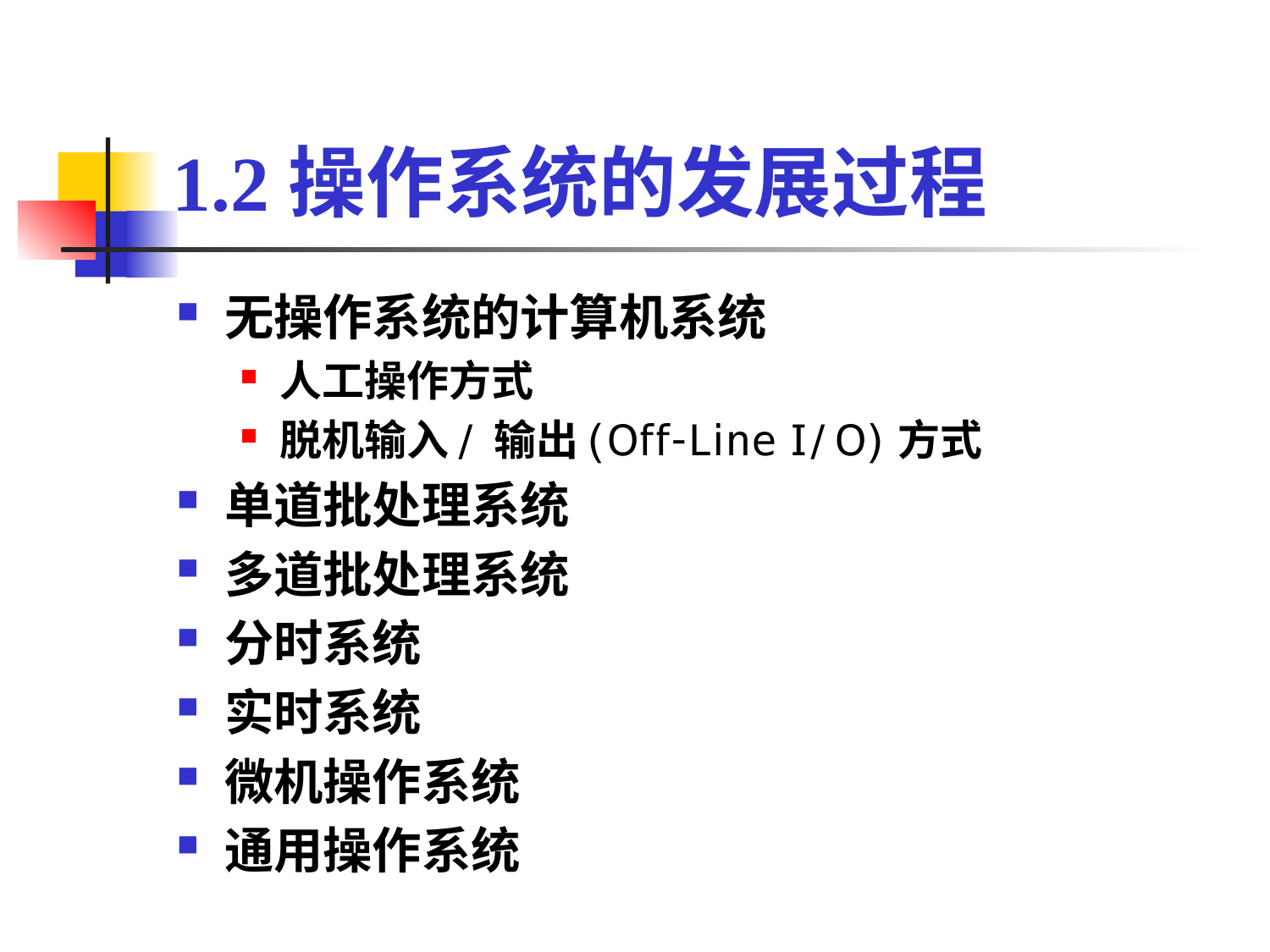

# 1.2操作系统的发展过程
无操作系统的计算机系统
人工操作方式
脱机输入/输出(Off-Line I/O)方式
单道批处理系统
多道批处理系统
分时系统
实时系统
微机操作系统
通用操作系统